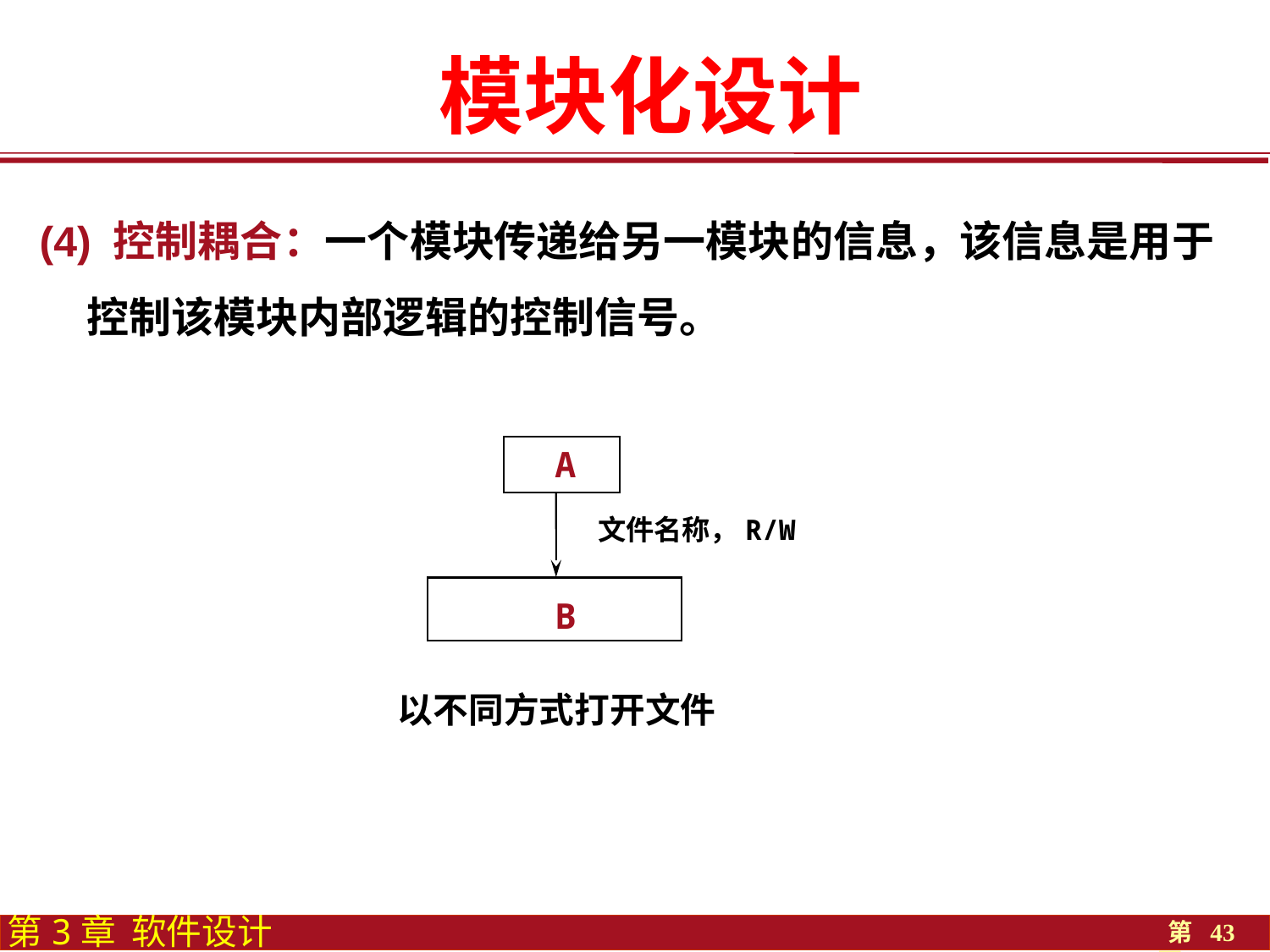

模块化设计
(4) 控制耦合：一个模块传递给另一模块的信息，该信息是用于控制该模块内部逻辑的控制信号。
A

文件名称，R/W

B
以不同方式打开文件